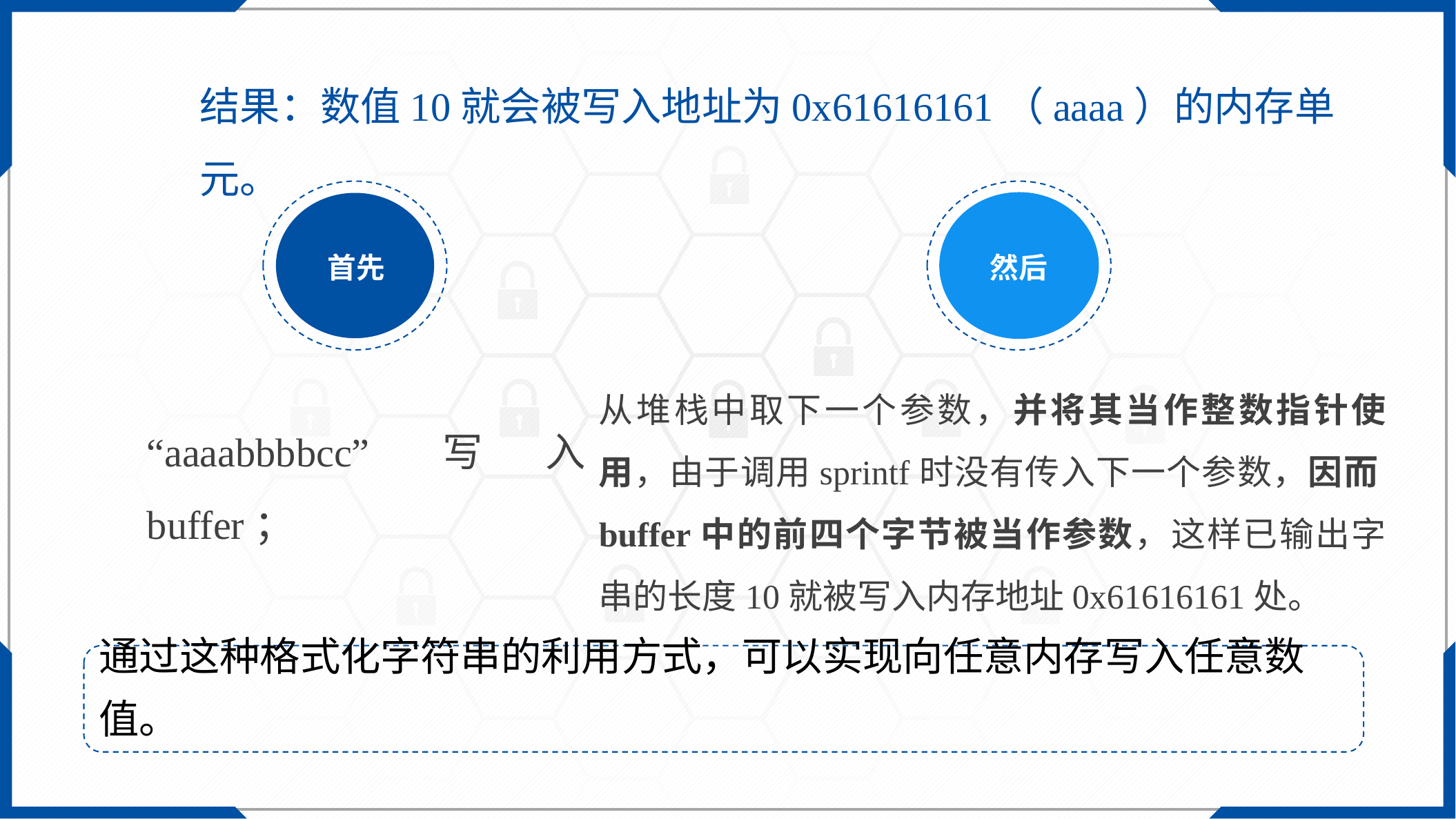

结果：数值10就会被写入地址为0x61616161（aaaa）的内存单元。

首先

然后
从堆栈中取下一个参数，并将其当作整数指针使用，由于调用sprintf时没有传入下一个参数，因而buffer中的前四个字节被当作参数，这样已输出字串的长度10就被写入内存地址0x61616161处。
“aaaabbbbcc”写入buffer；
通过这种格式化字符串的利用方式，可以实现向任意内存写入任意数值。